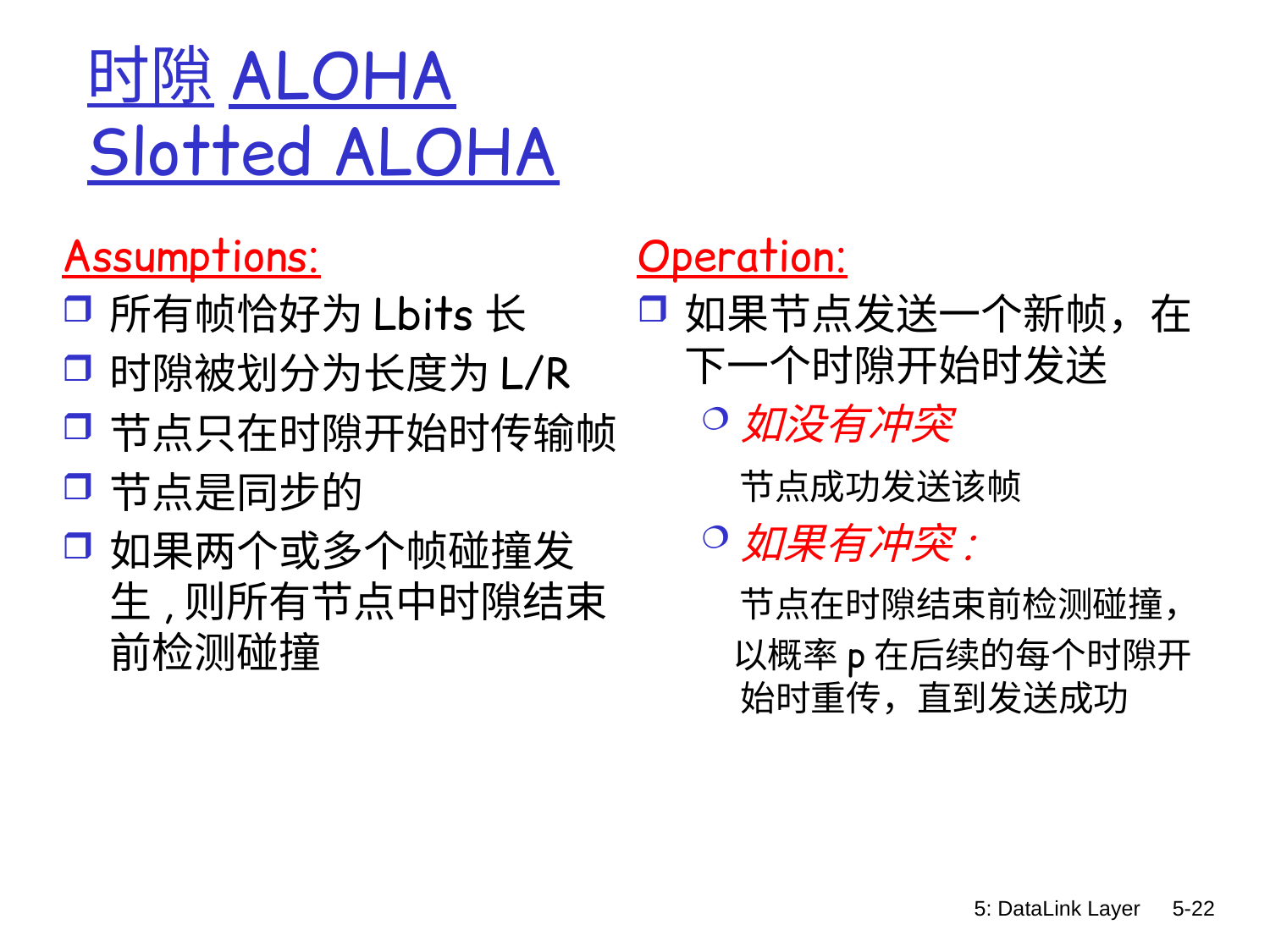

# 时隙ALOHA Slotted ALOHA
Assumptions:
所有帧恰好为Lbits长
时隙被划分为长度为L/R
节点只在时隙开始时传输帧
节点是同步的
如果两个或多个帧碰撞发生,则所有节点中时隙结束前检测碰撞
Operation:
如果节点发送一个新帧，在下一个时隙开始时发送
如没有冲突
   节点成功发送该帧
如果有冲突:
   节点在时隙结束前检测碰撞，
   以概率p在后续的每个时隙开始时重传，直到发送成功
5: DataLink Layer
5-22